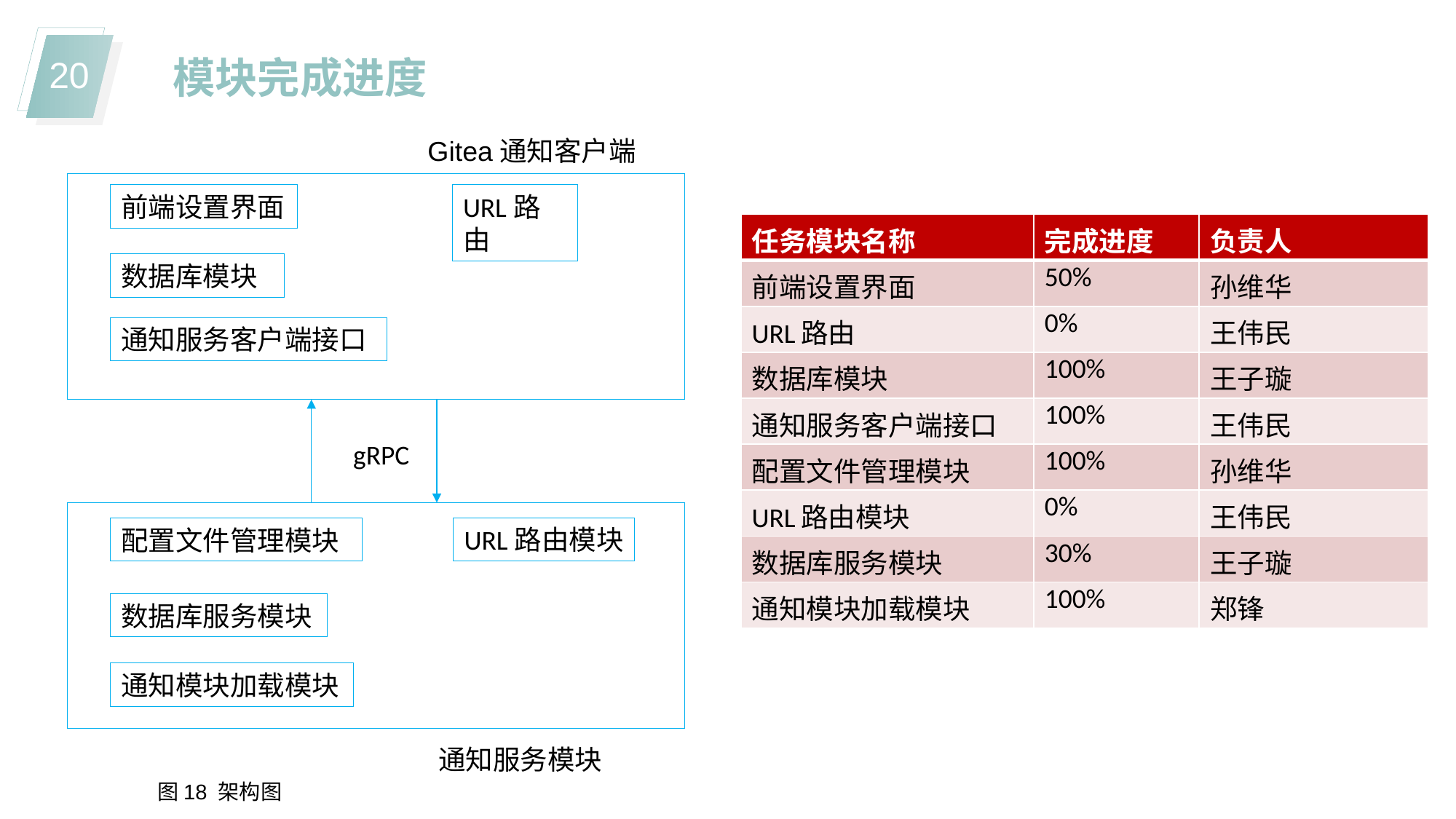

模块完成进度
Gitea通知客户端

URL路由
前端设置界面
| 任务模块名称 | 完成进度 | 负责人 |
| --- | --- | --- |
| 前端设置界面 | 50% | 孙维华 |
| URL路由 | 0% | 王伟民 |
| 数据库模块 | 100% | 王子璇 |
| 通知服务客户端接口 | 100% | 王伟民 |
| 配置文件管理模块 | 100% | 孙维华 |
| URL路由模块 | 0% | 王伟民 |
| 数据库服务模块 | 30% | 王子璇 |
| 通知模块加载模块 | 100% | 郑锋 |
数据库模块
通知服务客户端接口
     gRPC

URL路由模块
配置文件管理模块
数据库服务模块
通知模块加载模块
通知服务模块
图18 架构图